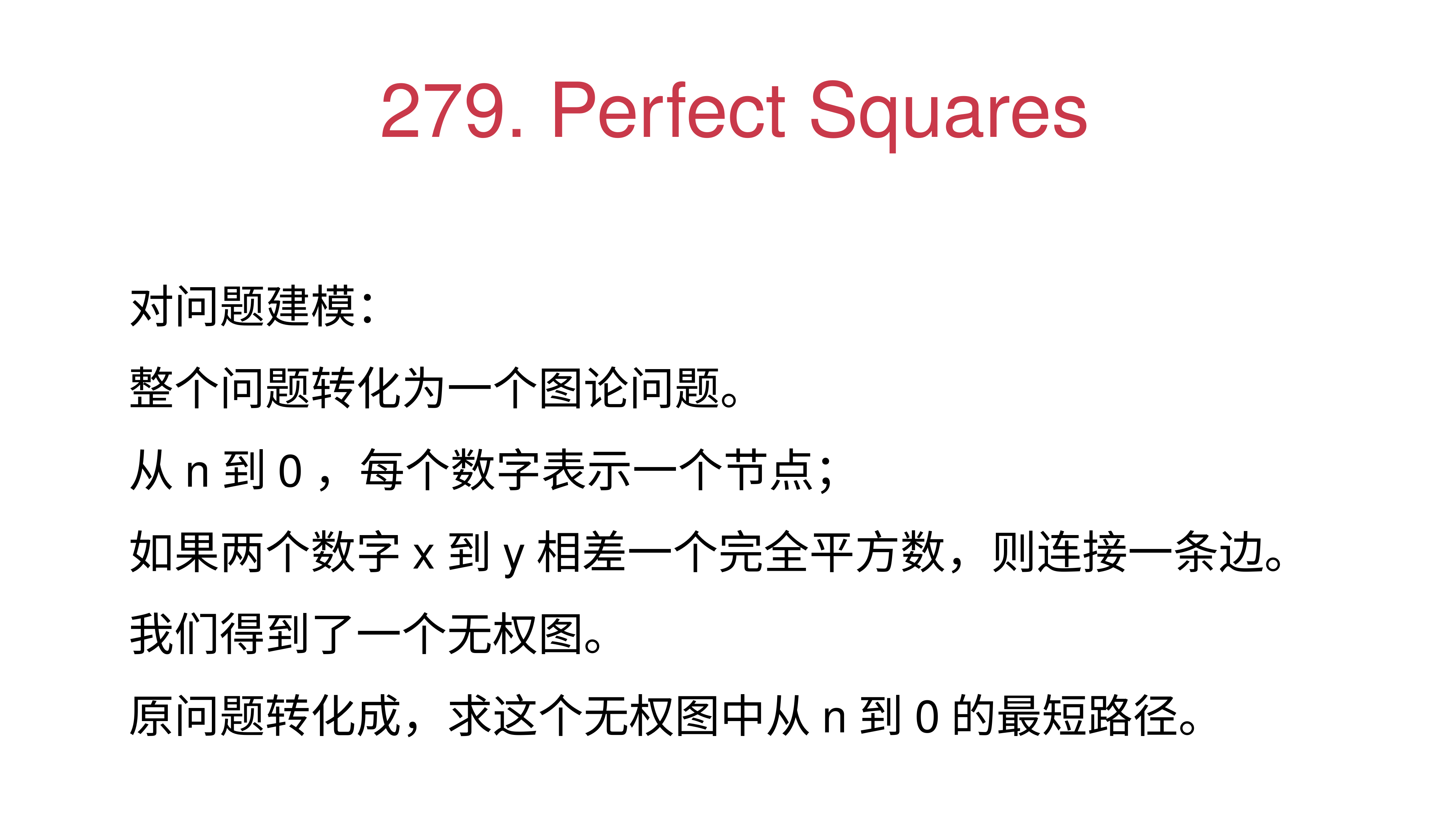

# 279. Perfect Squares
对问题建模：
整个问题转化为一个图论问题。
从n到0，每个数字表示一个节点；
如果两个数字x到y相差一个完全平方数，则连接一条边。
我们得到了一个无权图。
原问题转化成，求这个无权图中从n到0的最短路径。